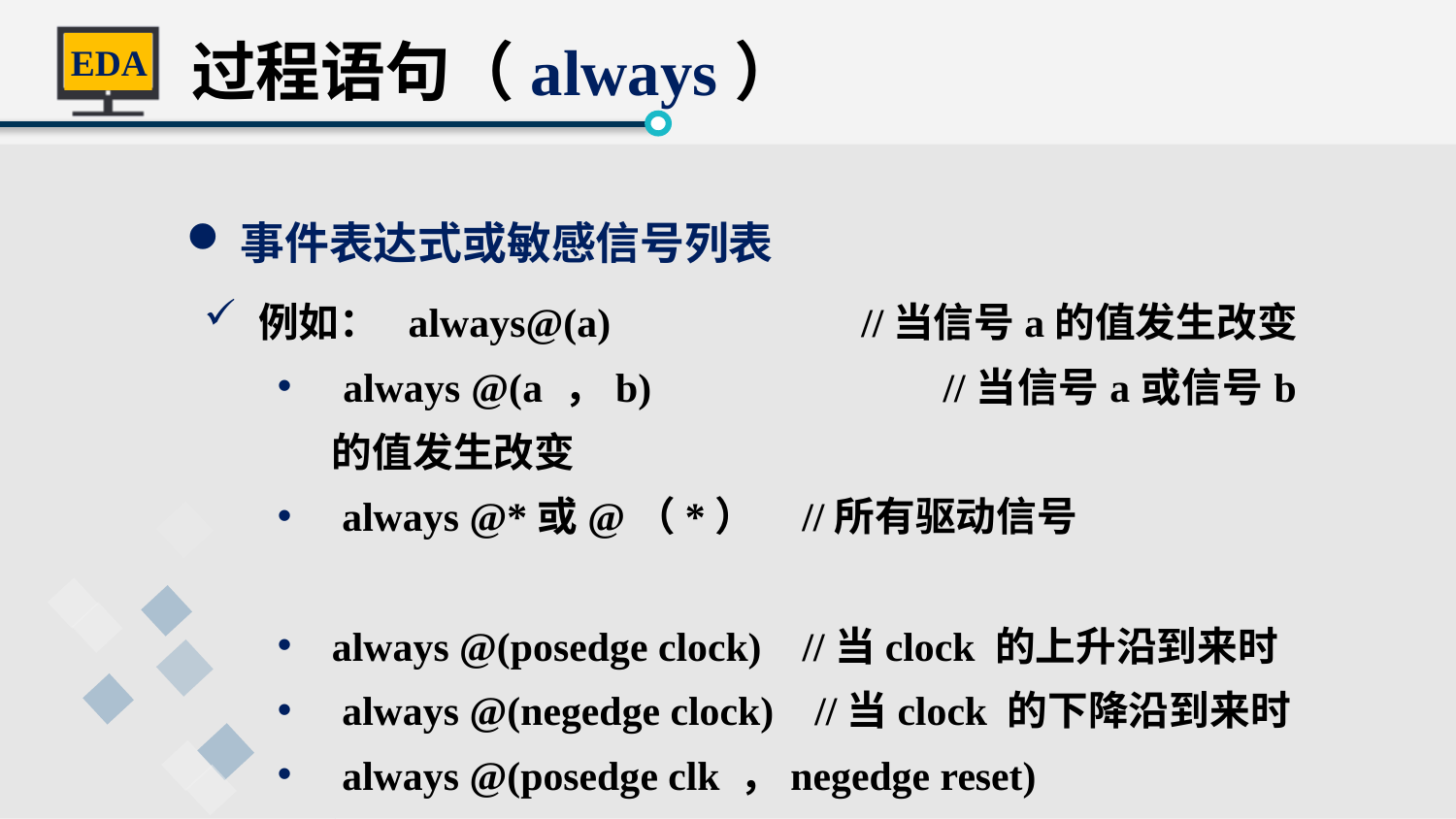

过程语句（always）
事件表达式或敏感信号列表
例如：  always@(a)    		  //当信号a的值发生改变
 always @(a ，b)   		  //当信号a或信号b的值发生改变
 always @*或@（*）    //所有驱动信号

always @(posedge clock)    //当clock 的上升沿到来时
 always @(negedge clock)    //当clock 的下降沿到来时
 always @(posedge clk ，negedge reset)
//当clk的上升沿到来或reset信号的下降沿到来